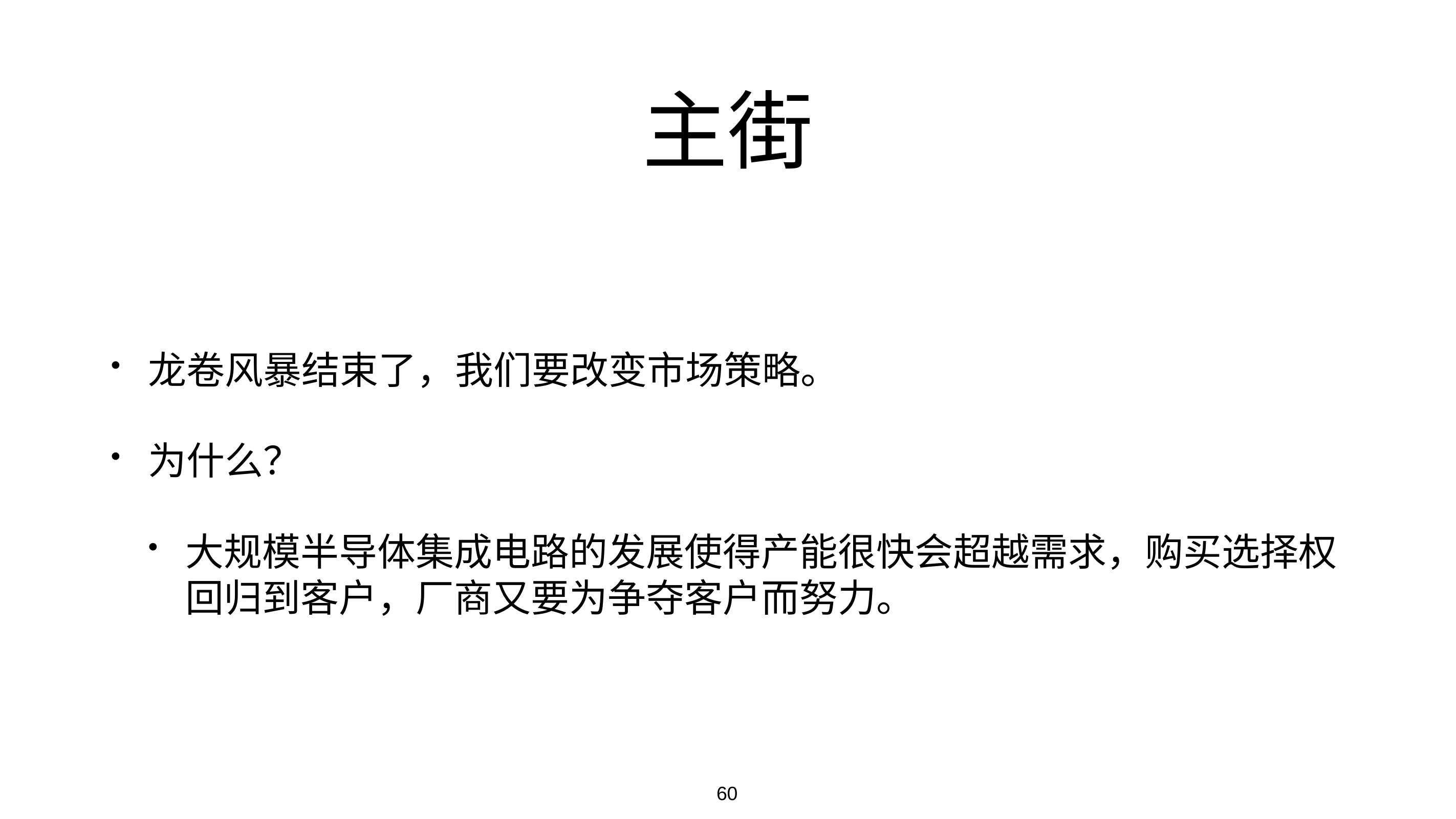

# 主街
龙卷风暴结束了，我们要改变市场策略。
为什么？
大规模半导体集成电路的发展使得产能很快会超越需求，购买选择权回归到客户，厂商又要为争夺客户而努力。
60